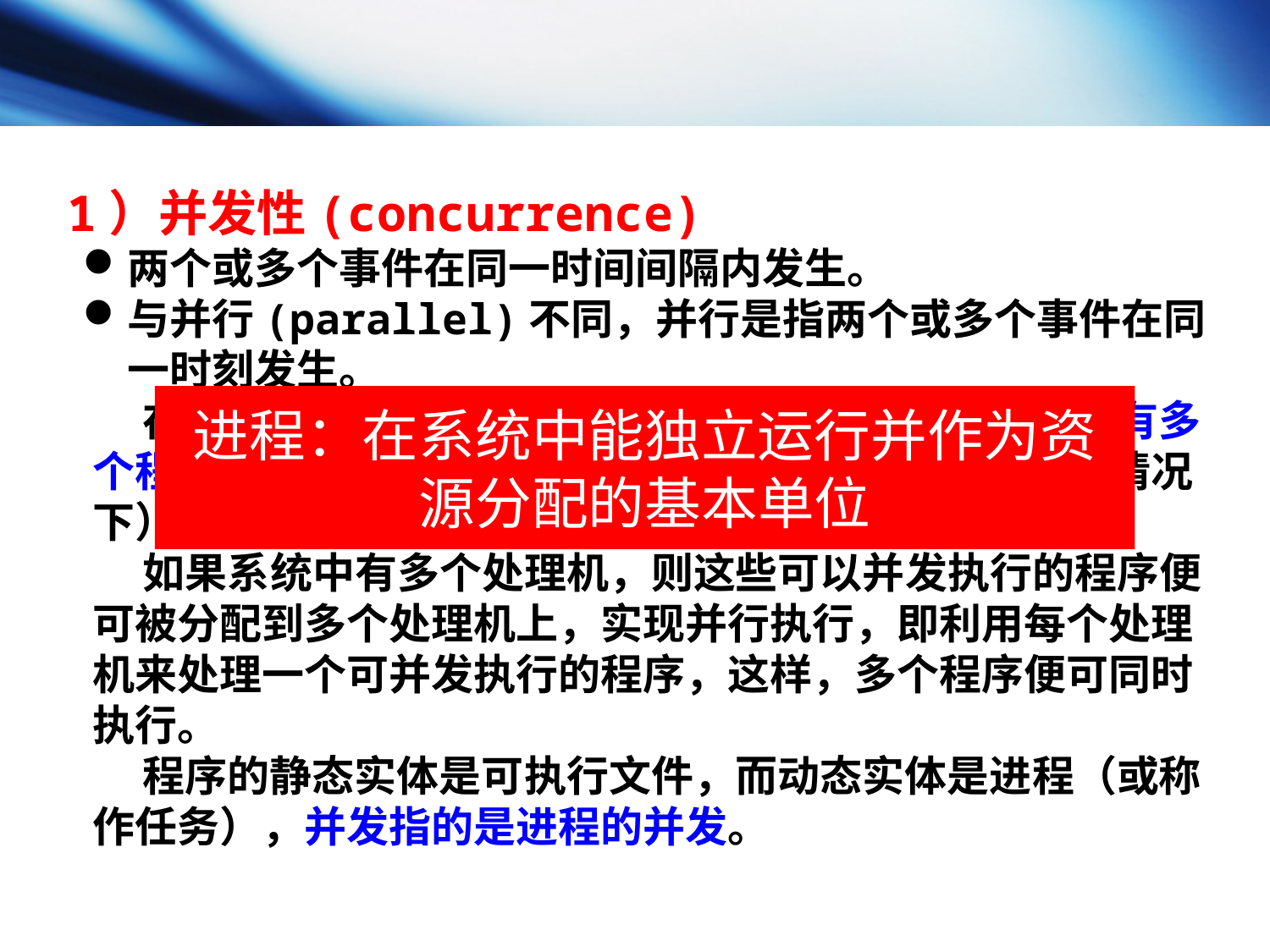

1）并发性(concurrence)
两个或多个事件在同一时间间隔内发生。
与并行(parallel)不同，并行是指两个或多个事件在同一时刻发生。
在多道程序环境下，并发性是指在一段时间内宏观上有多个程序在同时运行并发，微观上交替执行（在单处理器情况下） 。
如果系统中有多个处理机，则这些可以并发执行的程序便可被分配到多个处理机上，实现并行执行，即利用每个处理机来处理一个可并发执行的程序，这样，多个程序便可同时执行。
程序的静态实体是可执行文件，而动态实体是进程（或称作任务），并发指的是进程的并发。
进程：在系统中能独立运行并作为资源分配的基本单位